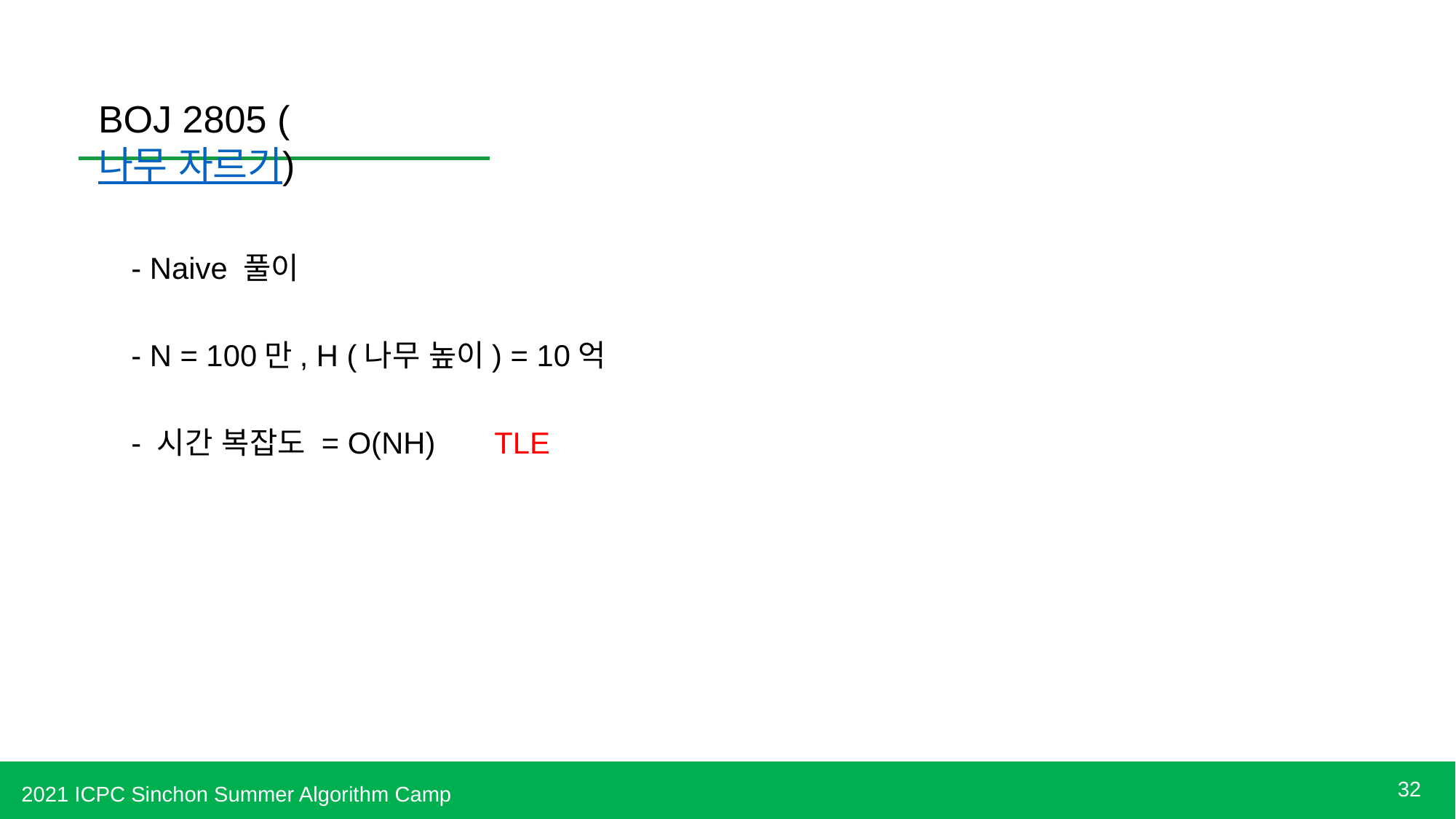

BOJ 2805 (나무 자르기)
- Naive 풀이
- N = 100만, H (나무 높이) = 10억
- 시간 복잡도 = O(NH)       TLE

32
2021 ICPC Sinchon Summer Algorithm Camp